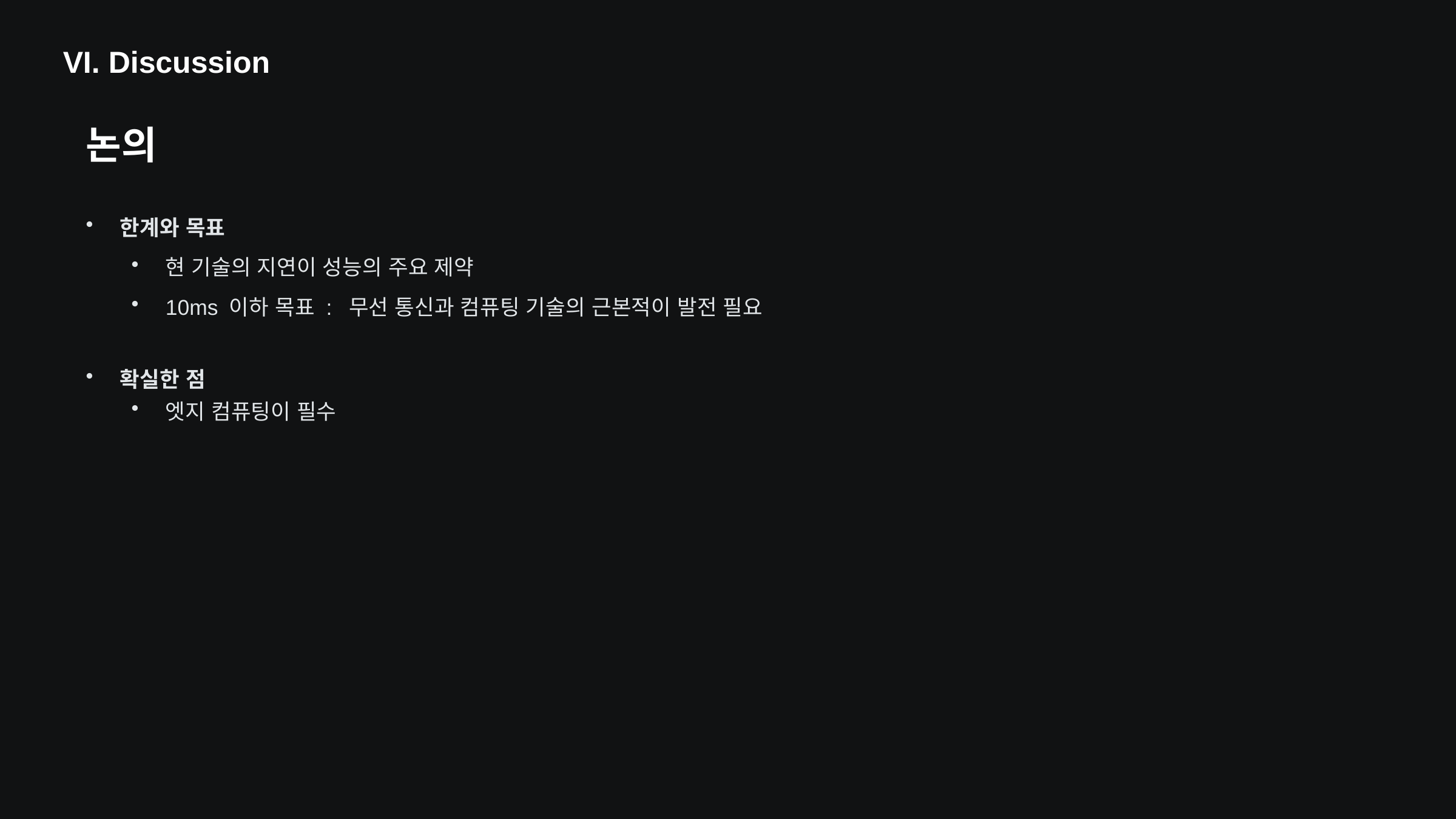

VI. Discussion
논의
한계와 목표
현 기술의 지연이 성능의 주요 제약
10ms 이하 목표 :  무선 통신과 컴퓨팅 기술의 근본적이 발전 필요
확실한 점
엣지 컴퓨팅이 필수